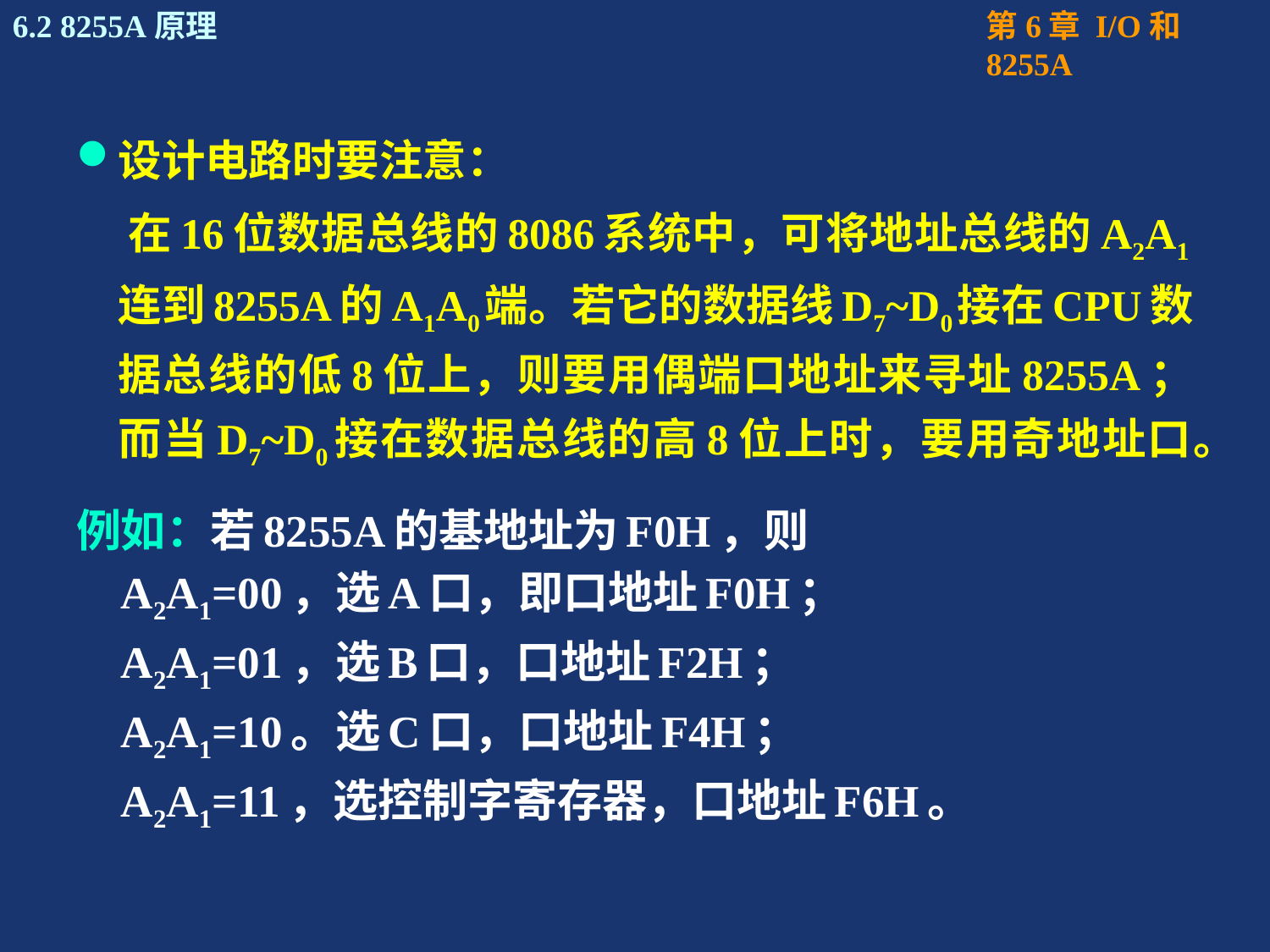

设计电路时要注意：
    在16位数据总线的8086系统中，可将地址总线的A2A1连到8255A的A1A0端。若它的数据线D7~D0接在CPU数据总线的低8位上，则要用偶端口地址来寻址8255A；而当D7~D0接在数据总线的高8位上时，要用奇地址口。
例如：若8255A的基地址为F0H，则
    A2A1=00，选A口，即口地址F0H；
    A2A1=01，选B口，口地址F2H；
    A2A1=10。选C口，口地址F4H；
    A2A1=11，选控制字寄存器，口地址F6H。